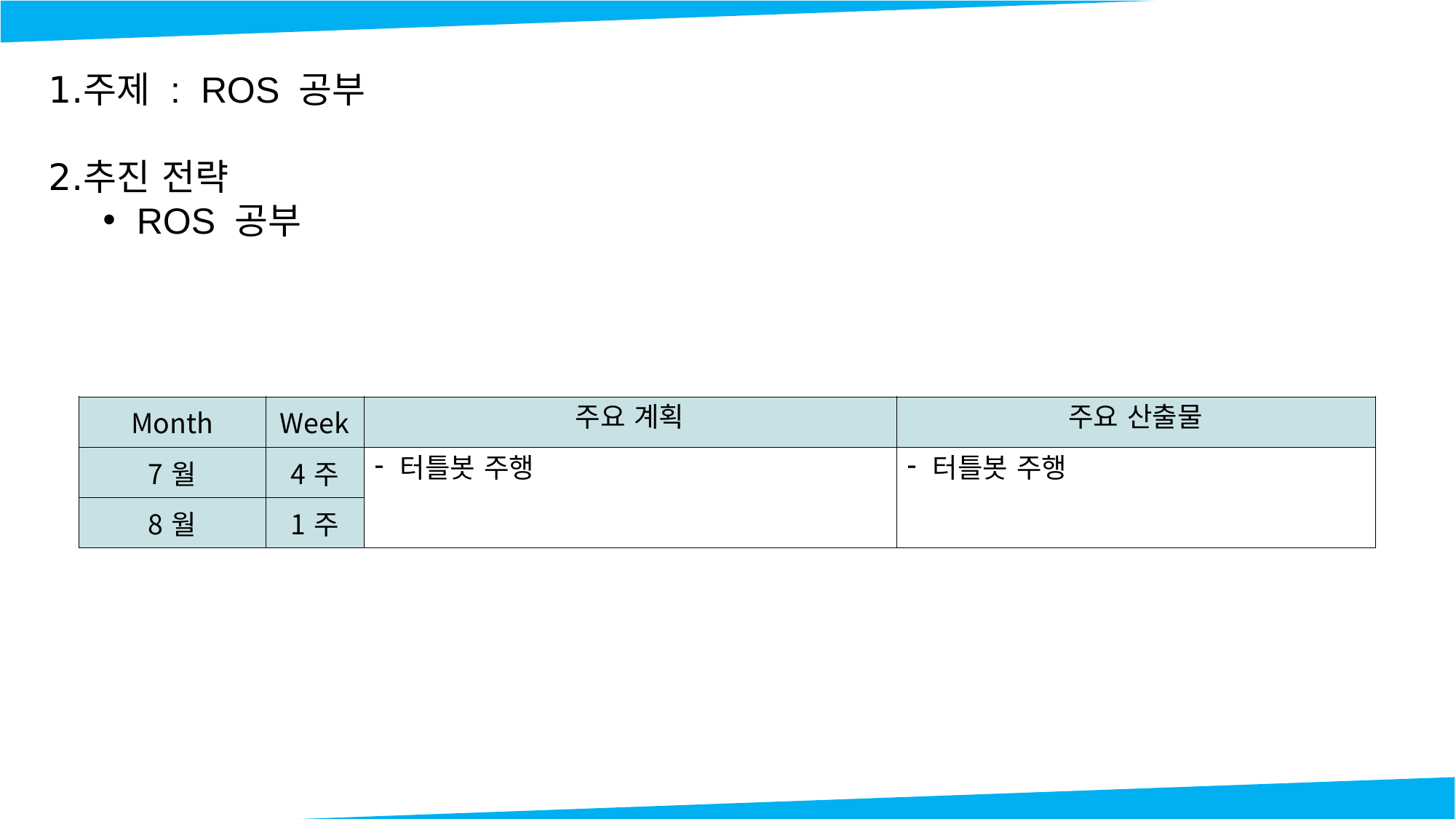

주제 :  ROS 공부

추진 전략
ROS 공부

| Month | Week | 주요 계획 | 주요 산출물 |
| --- | --- | --- | --- |
| 7월 | 4주 | 터틀봇 주행 | 터틀봇 주행 |
| 8월 | 1주 |  |  |